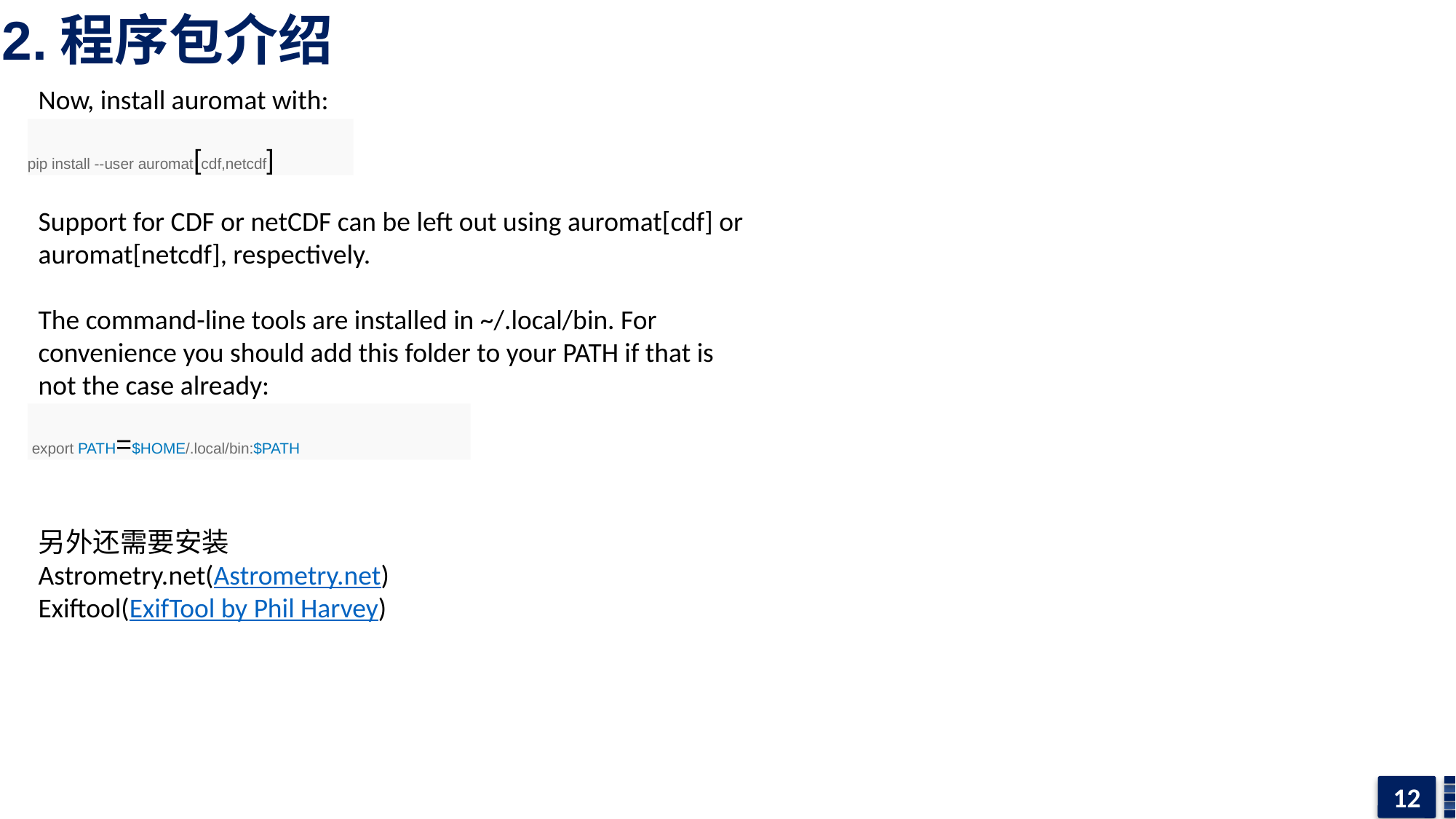

2.程序包介绍
Now, install auromat with:
pip install --user auromat[cdf,netcdf]
Support for CDF or netCDF can be left out using auromat[cdf] or auromat[netcdf], respectively.

The command-line tools are installed in ~/.local/bin. For convenience you should add this folder to your PATH if that is not the case already:
 export PATH=$HOME/.local/bin:$PATH
另外还需要安装
Astrometry.net(Astrometry.net)
Exiftool(ExifTool by Phil Harvey)
12